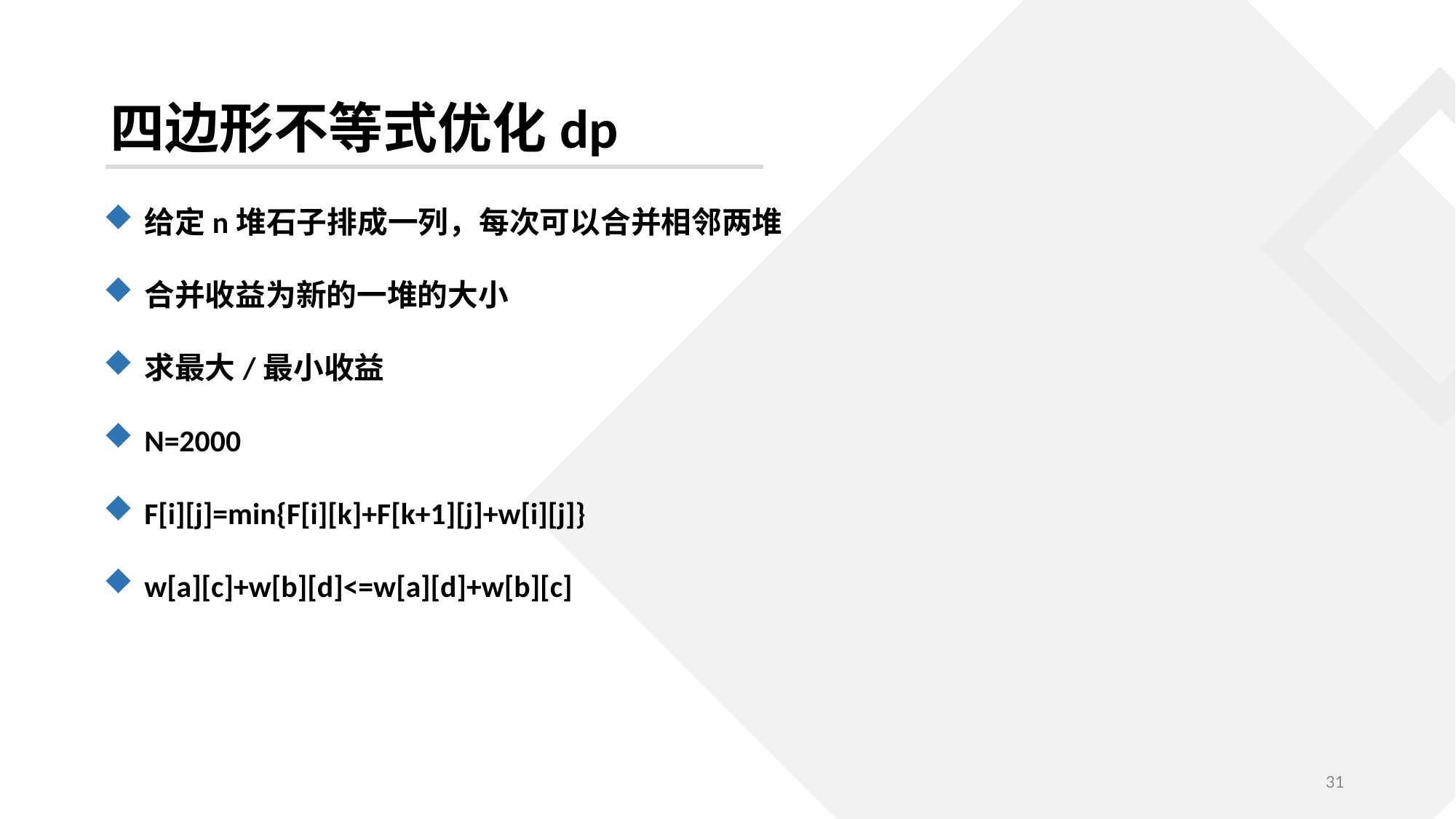

四边形不等式优化dp
给定n堆石子排成一列，每次可以合并相邻两堆

合并收益为新的一堆的大小

求最大/最小收益

N=2000

F[i][j]=min{F[i][k]+F[k+1][j]+w[i][j]}

w[a][c]+w[b][d]<=w[a][d]+w[b][c]

31